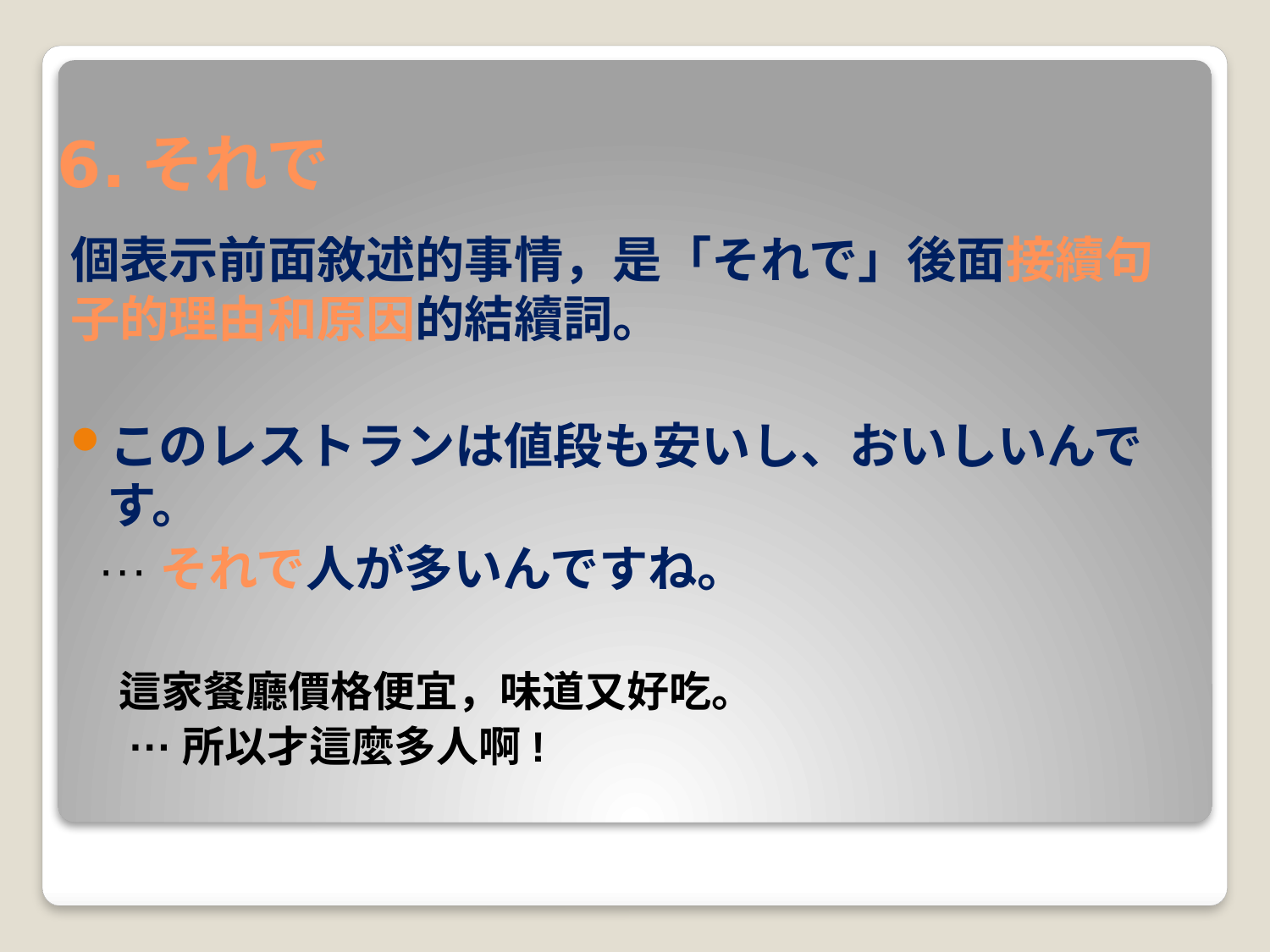

# 6.それで
個表示前面敘述的事情，是「それで」後面接續句子的理由和原因的結續詞。

このレストランは値段も安いし、おいしいんです。
  ···それで人が多いんですね。

    這家餐廳價格便宜，味道又好吃。
     ···所以才這麼多人啊!